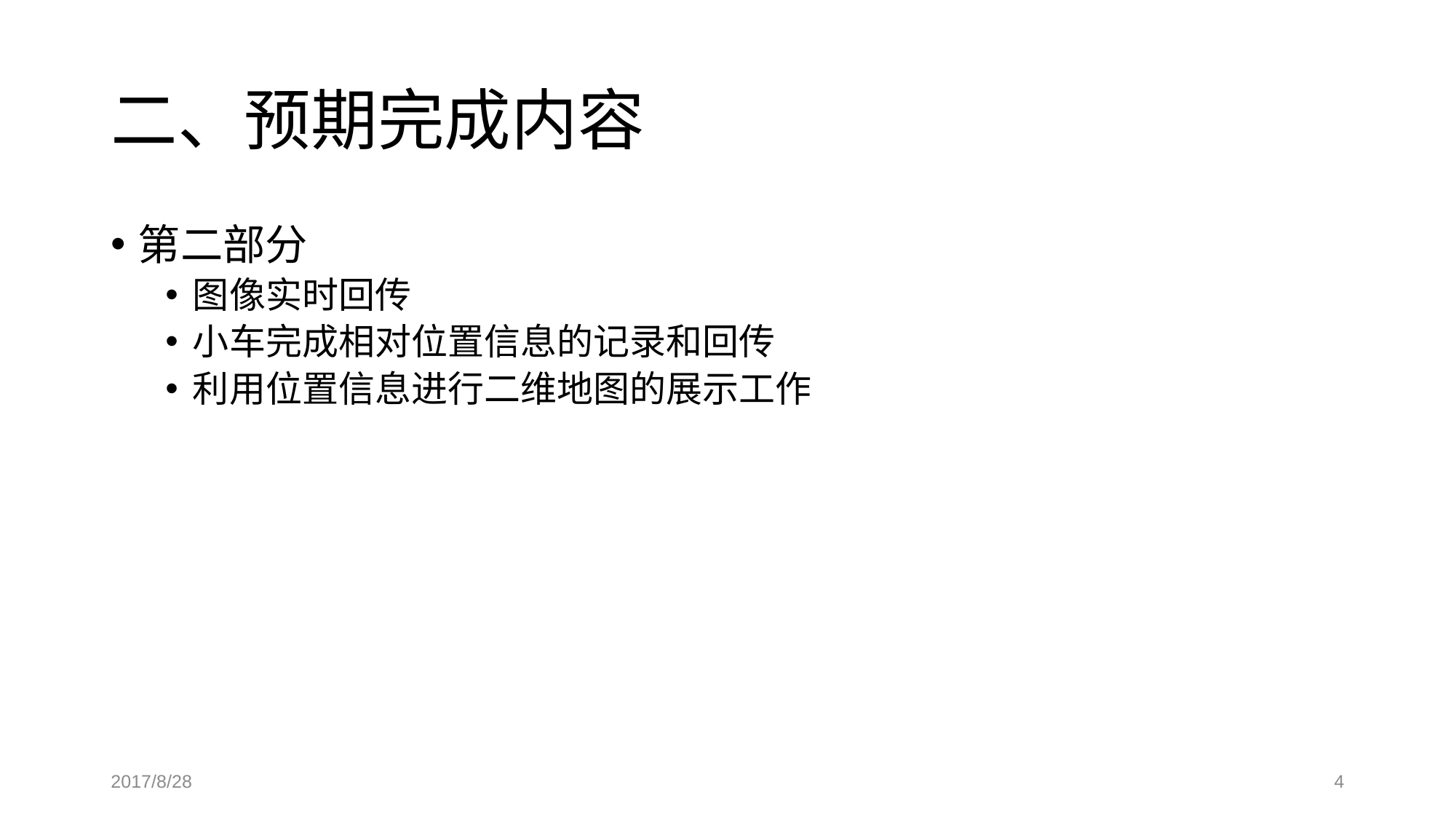

# 二、预期完成内容
第二部分
图像实时回传
小车完成相对位置信息的记录和回传
利用位置信息进行二维地图的展示工作
2017/8/28
4